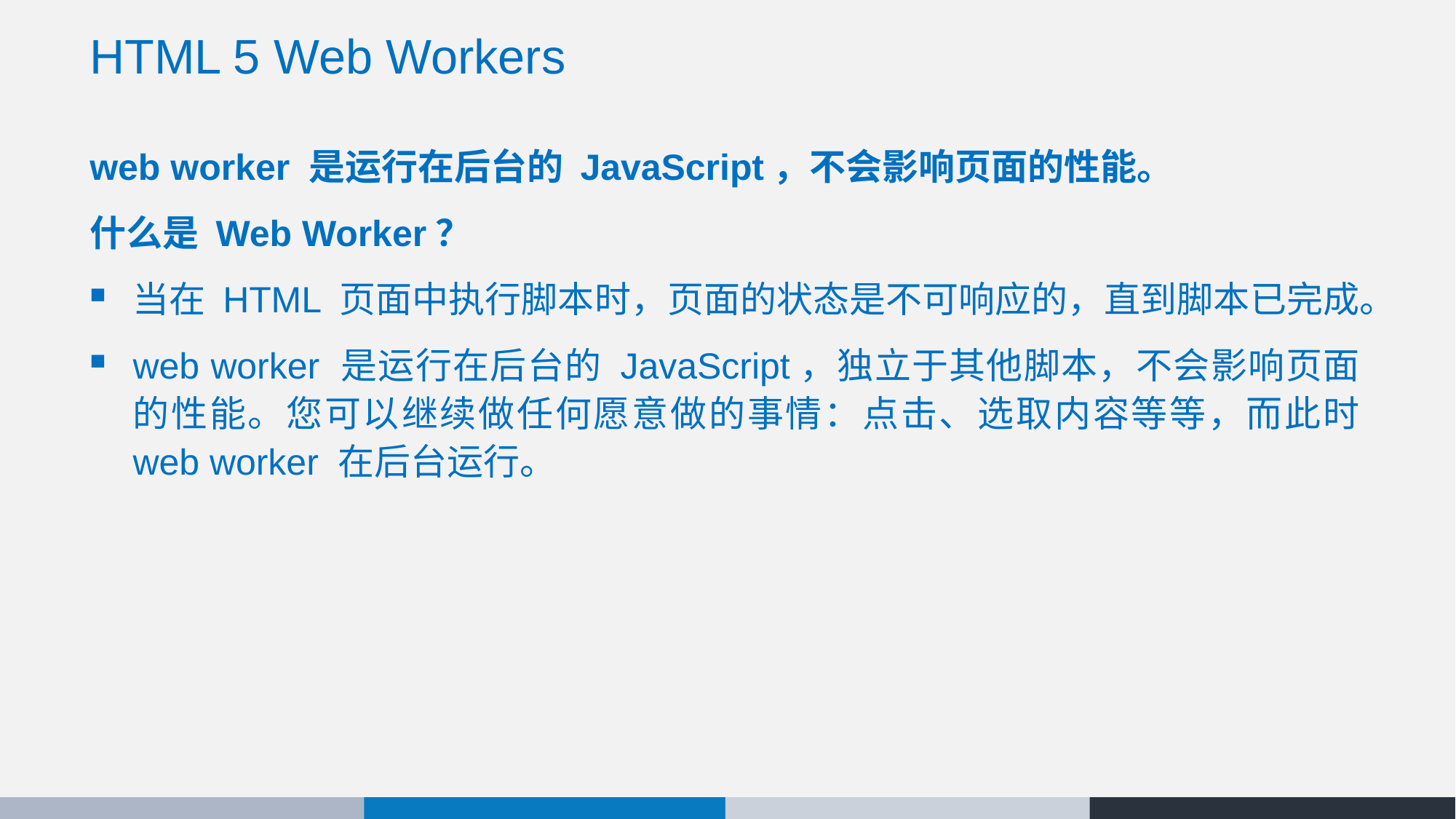

# HTML 5 Web Workers
web worker 是运行在后台的 JavaScript，不会影响页面的性能。
什么是 Web Worker？
当在 HTML 页面中执行脚本时，页面的状态是不可响应的，直到脚本已完成。
web worker 是运行在后台的 JavaScript，独立于其他脚本，不会影响页面的性能。您可以继续做任何愿意做的事情：点击、选取内容等等，而此时 web worker 在后台运行。